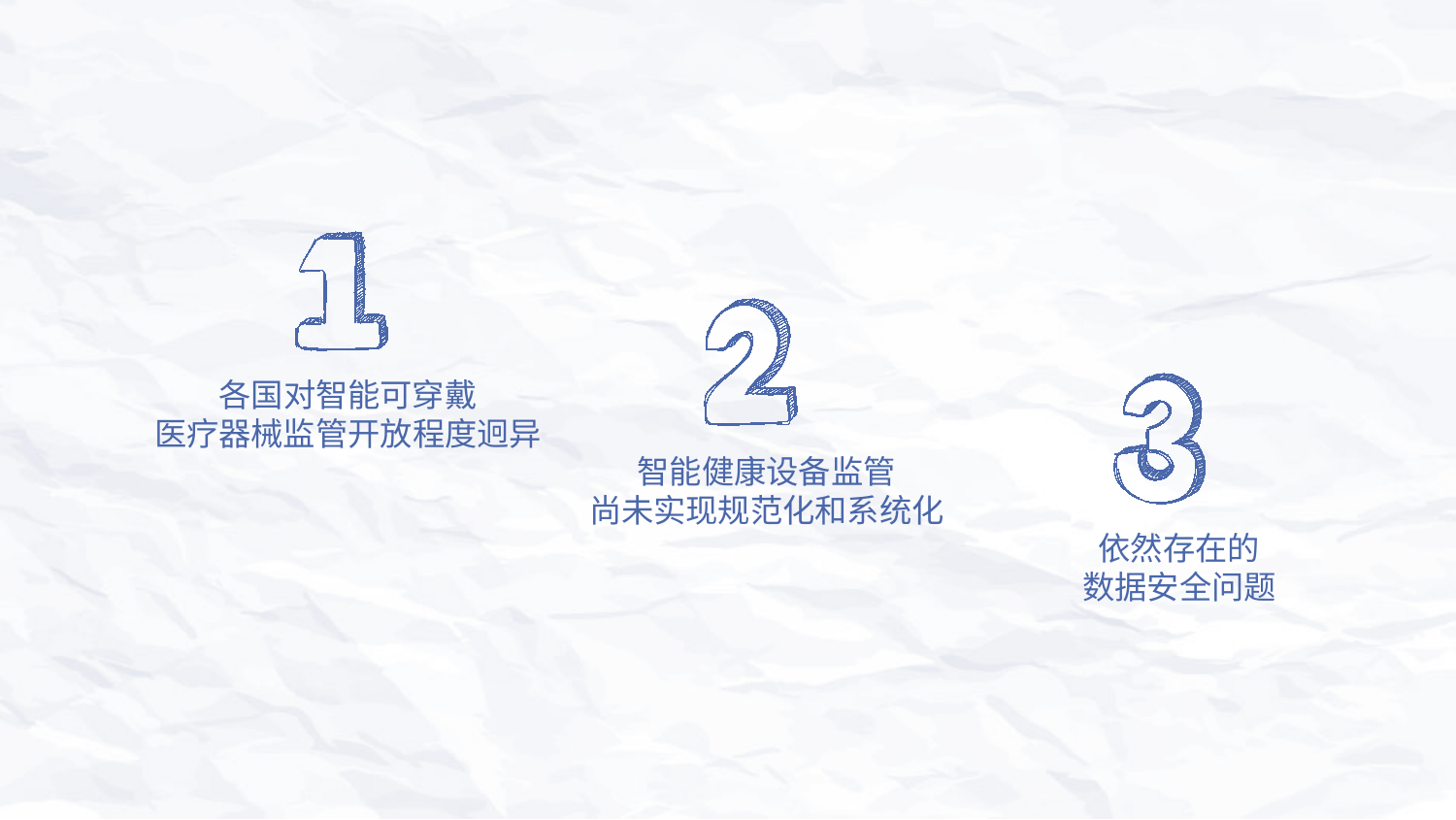

各国对智能可穿戴
医疗器械监管开放程度迥异

智能健康设备监管
尚未实现规范化和系统化
依然存在的
数据安全问题